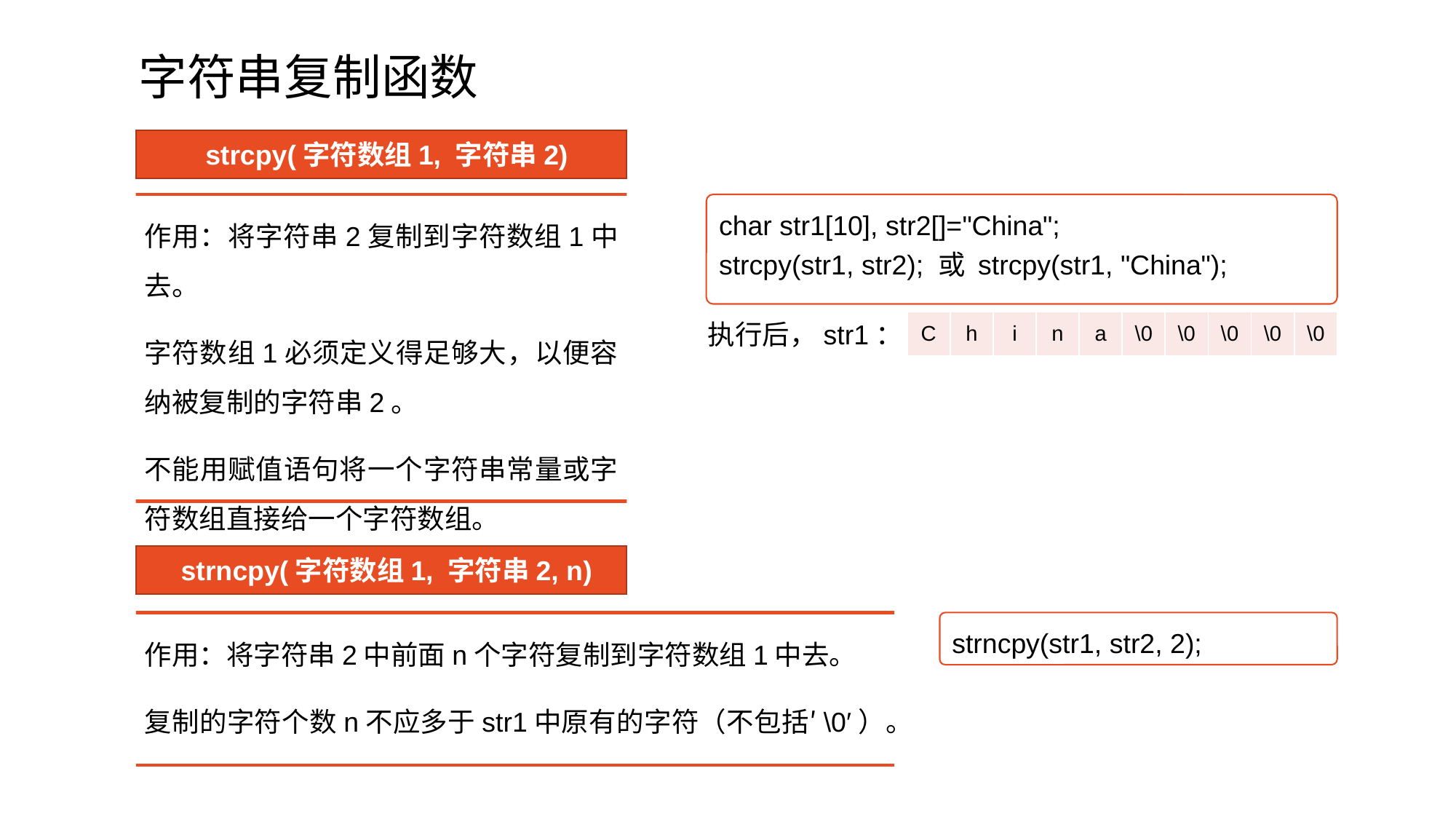

# 字符串复制函数
strcpy(字符数组1, 字符串2)
作用：将字符串2复制到字符数组1中去。
字符数组1必须定义得足够大，以便容纳被复制的字符串2。
不能用赋值语句将一个字符串常量或字符数组直接给一个字符数组。
char str1[10], str2[]="China";
strcpy(str1, str2); 或 strcpy(str1, "China");
| C | h | i | n | a | \0 | \0 | \0 | \0 | \0 |
| --- | --- | --- | --- | --- | --- | --- | --- | --- | --- |
执行后，str1：
strncpy(字符数组1, 字符串2, n)
作用：将字符串2中前面n个字符复制到字符数组1中去。
复制的字符个数n不应多于str1中原有的字符（不包括′\0′）。
strncpy(str1, str2, 2);